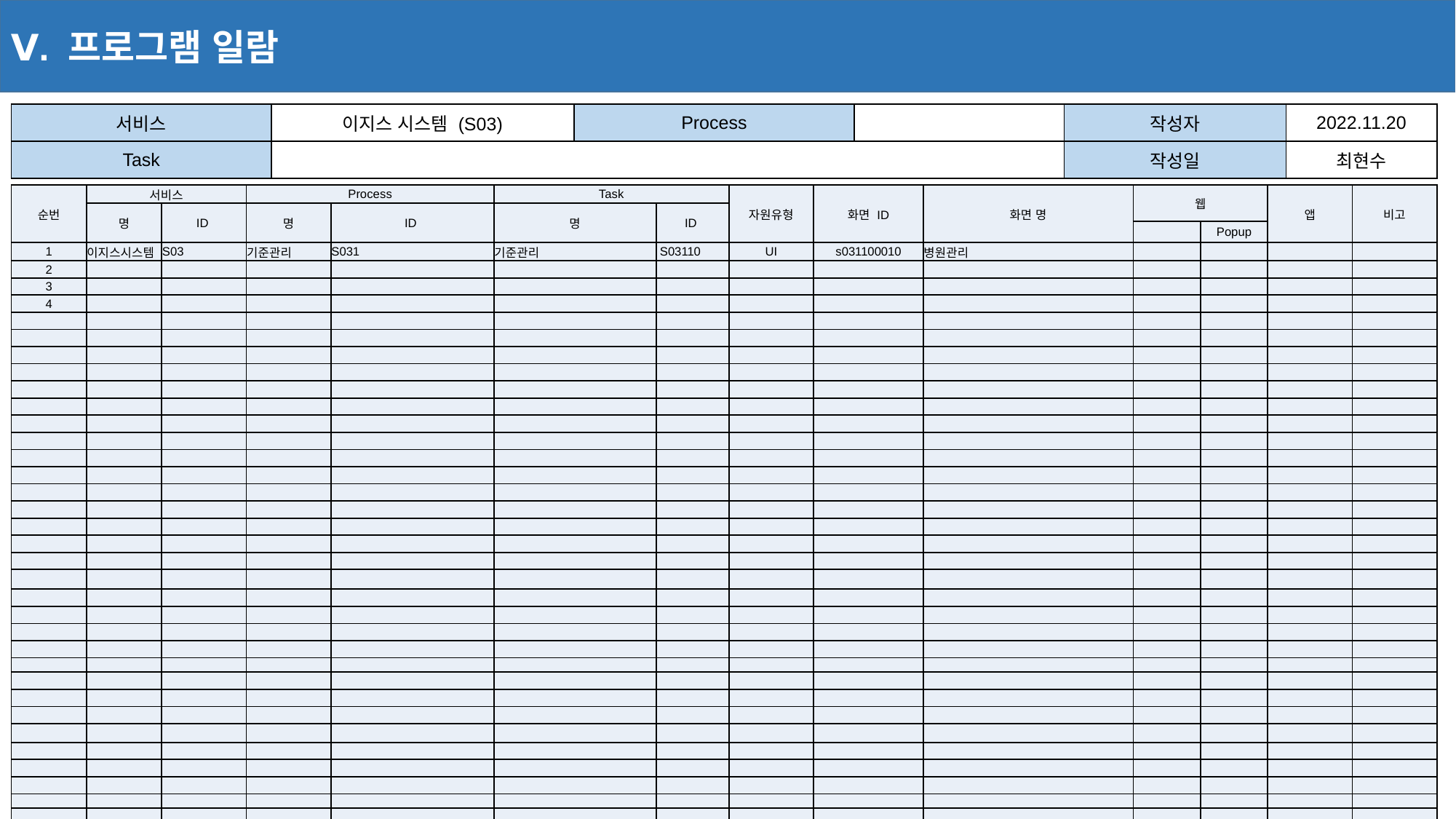

Ⅴ. 프로그램 일람
| 서비스 | 이지스 시스템 (S03) | Process |  | 작성자 | 2022.11.20 |
| --- | --- | --- | --- | --- | --- |
| Task |  |  |  | 작성일 | 최현수 |
| 순번 | 서비스 |  | Process |  | Task |  | 자원유형 | 화면 ID | 화면 명 | 웹 |  | 앱 | 비고 |
| --- | --- | --- | --- | --- | --- | --- | --- | --- | --- | --- | --- | --- | --- |
|  | 명 | ID | 명 | ID | 명 | ID |  |  |  |  |  |  |  |
|  |  |  |  |  |  |  |  |  |  |  | Popup |  |  |
| 1 | 이지스시스템 | S03 | 기준관리 | S031 | 기준관리 | S03110 | UI | s031100010 | 병원관리 |  |  |  |  |
| 2 |  |  |  |  |  |  |  |  |  |  |  |  |  |
| 3 |  |  |  |  |  |  |  |  |  |  |  |  |  |
| 4 |  |  |  |  |  |  |  |  |  |  |  |  |  |
|  |  |  |  |  |  |  |  |  |  |  |  |  |  |
|  |  |  |  |  |  |  |  |  |  |  |  |  |  |
|  |  |  |  |  |  |  |  |  |  |  |  |  |  |
|  |  |  |  |  |  |  |  |  |  |  |  |  |  |
|  |  |  |  |  |  |  |  |  |  |  |  |  |  |
|  |  |  |  |  |  |  |  |  |  |  |  |  |  |
|  |  |  |  |  |  |  |  |  |  |  |  |  |  |
|  |  |  |  |  |  |  |  |  |  |  |  |  |  |
|  |  |  |  |  |  |  |  |  |  |  |  |  |  |
|  |  |  |  |  |  |  |  |  |  |  |  |  |  |
|  |  |  |  |  |  |  |  |  |  |  |  |  |  |
|  |  |  |  |  |  |  |  |  |  |  |  |  |  |
|  |  |  |  |  |  |  |  |  |  |  |  |  |  |
|  |  |  |  |  |  |  |  |  |  |  |  |  |  |
|  |  |  |  |  |  |  |  |  |  |  |  |  |  |
|  |  |  |  |  |  |  |  |  |  |  |  |  |  |
|  |  |  |  |  |  |  |  |  |  |  |  |  |  |
|  |  |  |  |  |  |  |  |  |  |  |  |  |  |
|  |  |  |  |  |  |  |  |  |  |  |  |  |  |
|  |  |  |  |  |  |  |  |  |  |  |  |  |  |
|  |  |  |  |  |  |  |  |  |  |  |  |  |  |
|  |  |  |  |  |  |  |  |  |  |  |  |  |  |
|  |  |  |  |  |  |  |  |  |  |  |  |  |  |
|  |  |  |  |  |  |  |  |  |  |  |  |  |  |
|  |  |  |  |  |  |  |  |  |  |  |  |  |  |
|  |  |  |  |  |  |  |  |  |  |  |  |  |  |
|  |  |  |  |  |  |  |  |  |  |  |  |  |  |
|  |  |  |  |  |  |  |  |  |  |  |  |  |  |
|  |  |  |  |  |  |  |  |  |  |  |  |  |  |
|  |  |  |  |  |  |  |  |  |  |  |  |  |  |
|  |  |  |  |  |  |  |  |  |  |  |  |  |  |
|  |  |  |  |  |  |  |  |  |  |  |  |  |  |